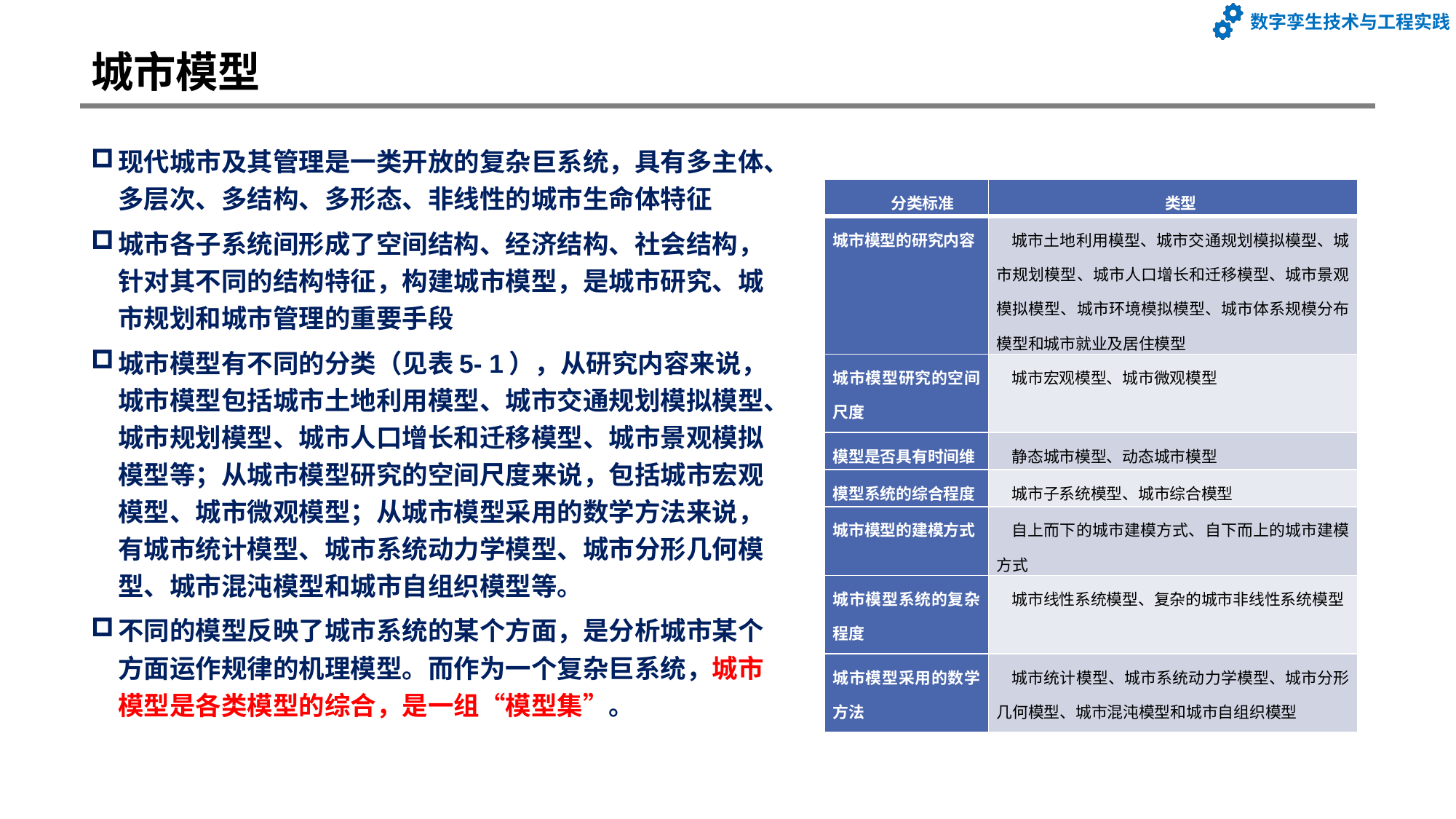

# 城市模型
现代城市及其管理是一类开放的复杂巨系统，具有多主体、多层次、多结构、多形态、非线性的城市生命体特征
城市各子系统间形成了空间结构、经济结构、社会结构，针对其不同的结构特征，构建城市模型，是城市研究、城市规划和城市管理的重要手段
城市模型有不同的分类（见表5- 1），从研究内容来说，城市模型包括城市土地利用模型、城市交通规划模拟模型、城市规划模型、城市人口增长和迁移模型、城市景观模拟模型等；从城市模型研究的空间尺度来说，包括城市宏观模型、城市微观模型；从城市模型采用的数学方法来说，有城市统计模型、城市系统动力学模型、城市分形几何模型、城市混沌模型和城市自组织模型等。
不同的模型反映了城市系统的某个方面，是分析城市某个方面运作规律的机理模型。而作为一个复杂巨系统，城市模型是各类模型的综合，是一组“模型集”。
| 分类标准 | 类型 |
| --- | --- |
| 城市模型的研究内容 | 城市土地利用模型、城市交通规划模拟模型、城市规划模型、城市人口增长和迁移模型、城市景观模拟模型、城市环境模拟模型、城市体系规模分布模型和城市就业及居住模型 |
| 城市模型研究的空间尺度 | 城市宏观模型、城市微观模型 |
| 模型是否具有时间维 | 静态城市模型、动态城市模型 |
| 模型系统的综合程度 | 城市子系统模型、城市综合模型 |
| 城市模型的建模方式 | 自上而下的城市建模方式、自下而上的城市建模方式 |
| 城市模型系统的复杂程度 | 城市线性系统模型、复杂的城市非线性系统模型 |
| 城市模型采用的数学方法 | 城市统计模型、城市系统动力学模型、城市分形几何模型、城市混沌模型和城市自组织模型 |